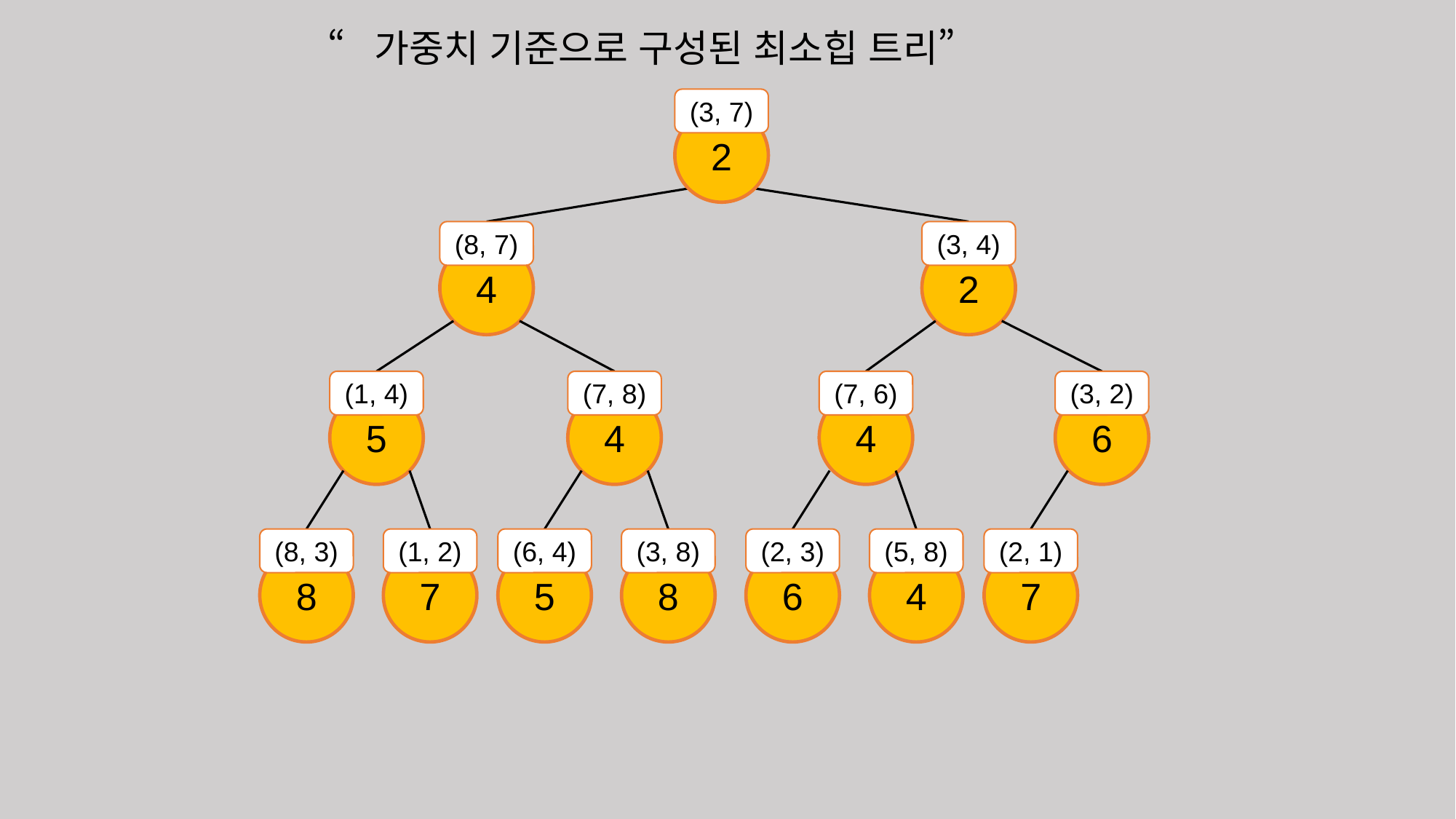

“가중치 기준으로 구성된 최소힙 트리”
(3, 7)
2
(8, 7)
4
(3, 4)
2
(1, 4)
5
(7, 8)
4
(7, 6)
4
(3, 2)
6
(8, 3)
8
(1, 2)
7
(6, 4)
5
(3, 8)
8
(2, 3)
6
(5, 8)
4
(2, 1)
7